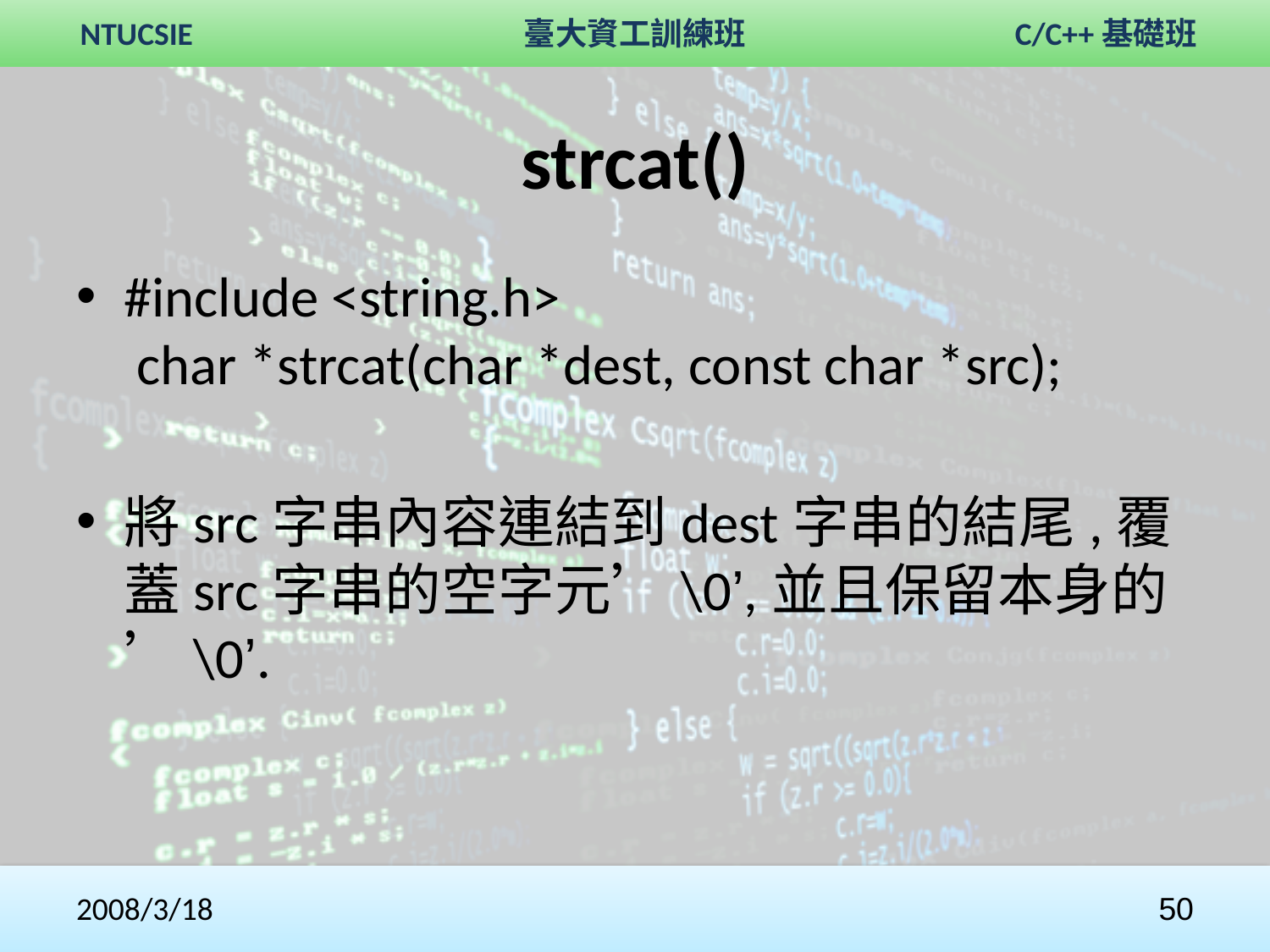

# strcat()
#include <string.h>
 char *strcat(char *dest, const char *src);

將src字串內容連結到dest字串的結尾,覆蓋src字串的空字元’\0’,並且保留本身的’\0’.

2008/3/18
50